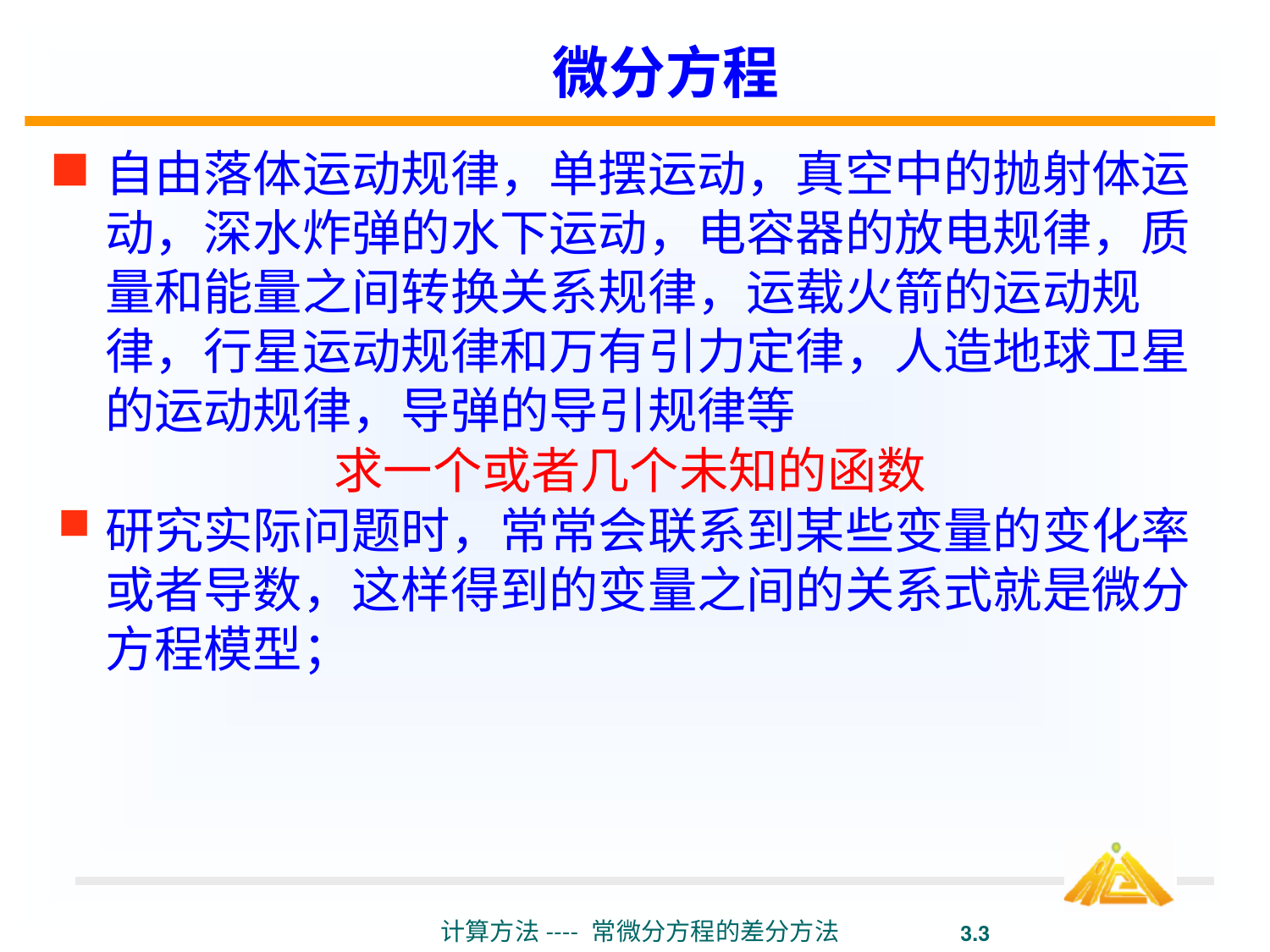

# 微分方程
自由落体运动规律，单摆运动，真空中的抛射体运动，深水炸弹的水下运动，电容器的放电规律，质量和能量之间转换关系规律，运载火箭的运动规律，行星运动规律和万有引力定律，人造地球卫星的运动规律，导弹的导引规律等
求一个或者几个未知的函数
研究实际问题时，常常会联系到某些变量的变化率或者导数，这样得到的变量之间的关系式就是微分方程模型；